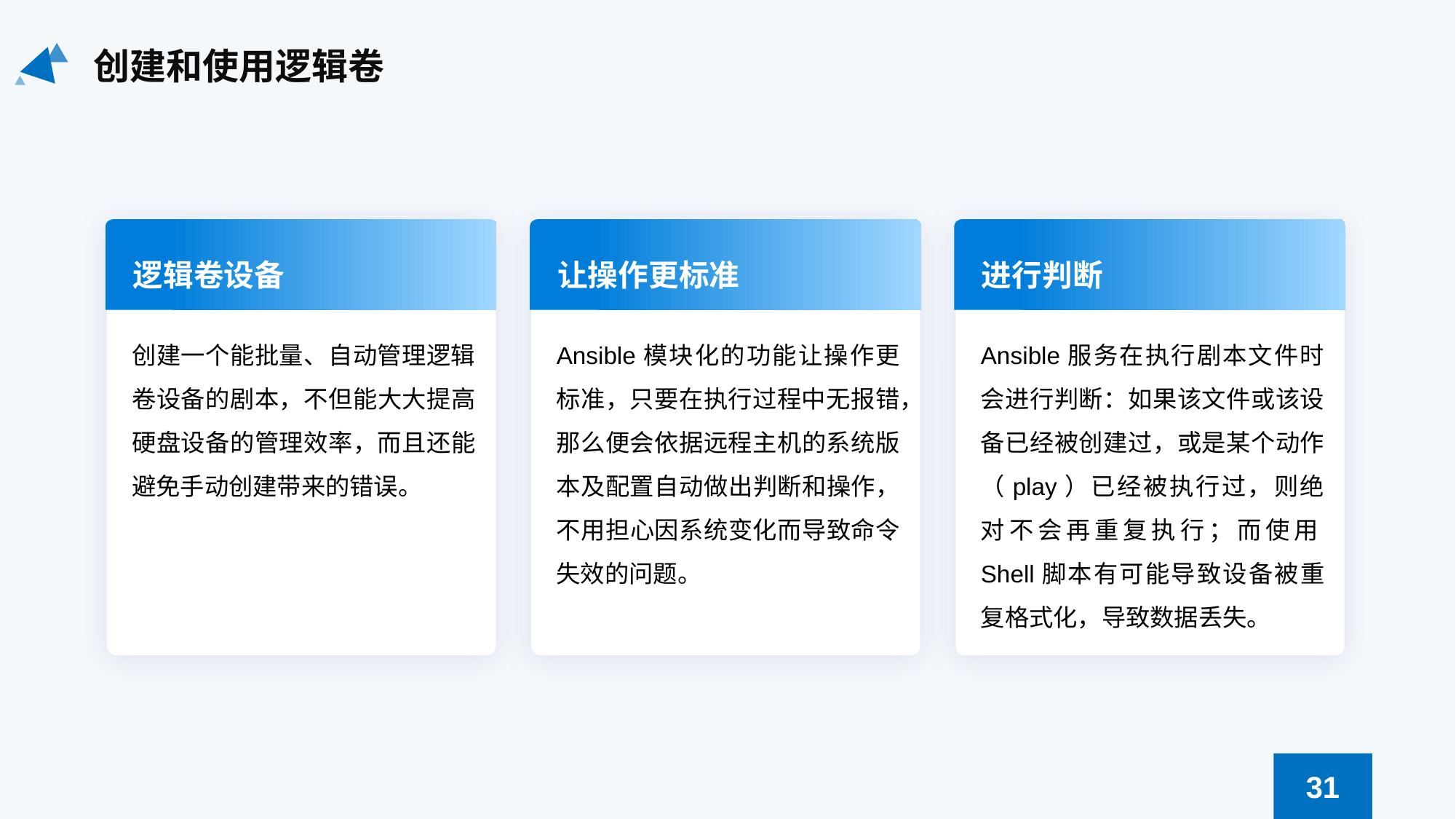

创建和使用逻辑卷

逻辑卷设备
让操作更标准
进行判断
创建一个能批量、自动管理逻辑卷设备的剧本，不但能大大提高硬盘设备的管理效率，而且还能避免手动创建带来的错误。
Ansible模块化的功能让操作更标准，只要在执行过程中无报错，那么便会依据远程主机的系统版本及配置自动做出判断和操作，不用担心因系统变化而导致命令失效的问题。
Ansible服务在执行剧本文件时会进行判断：如果该文件或该设备已经被创建过，或是某个动作（play）已经被执行过，则绝对不会再重复执行；而使用Shell脚本有可能导致设备被重复格式化，导致数据丢失。

31